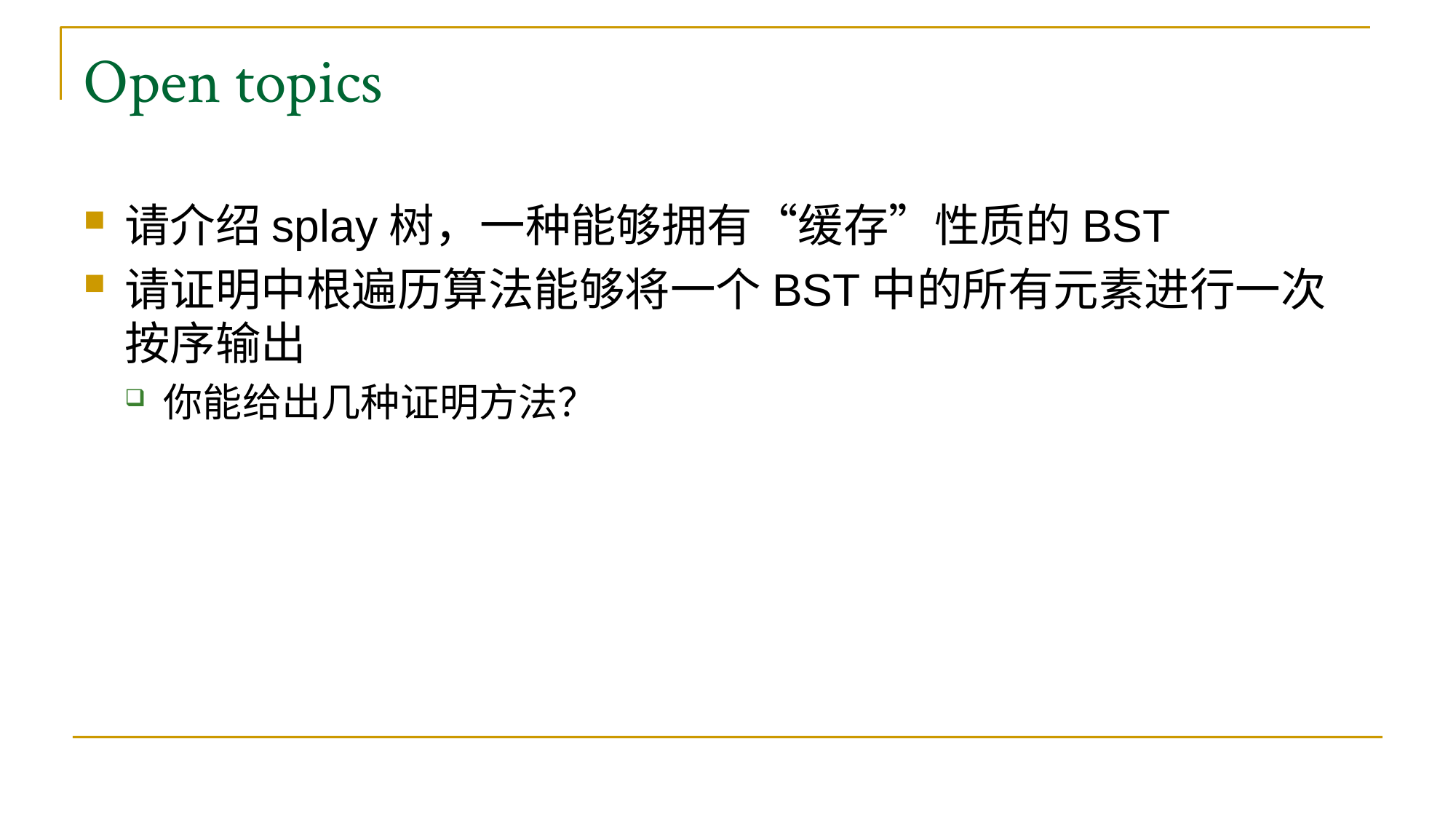

# Open topics
请介绍splay树，一种能够拥有“缓存”性质的BST
请证明中根遍历算法能够将一个BST中的所有元素进行一次按序输出
你能给出几种证明方法？